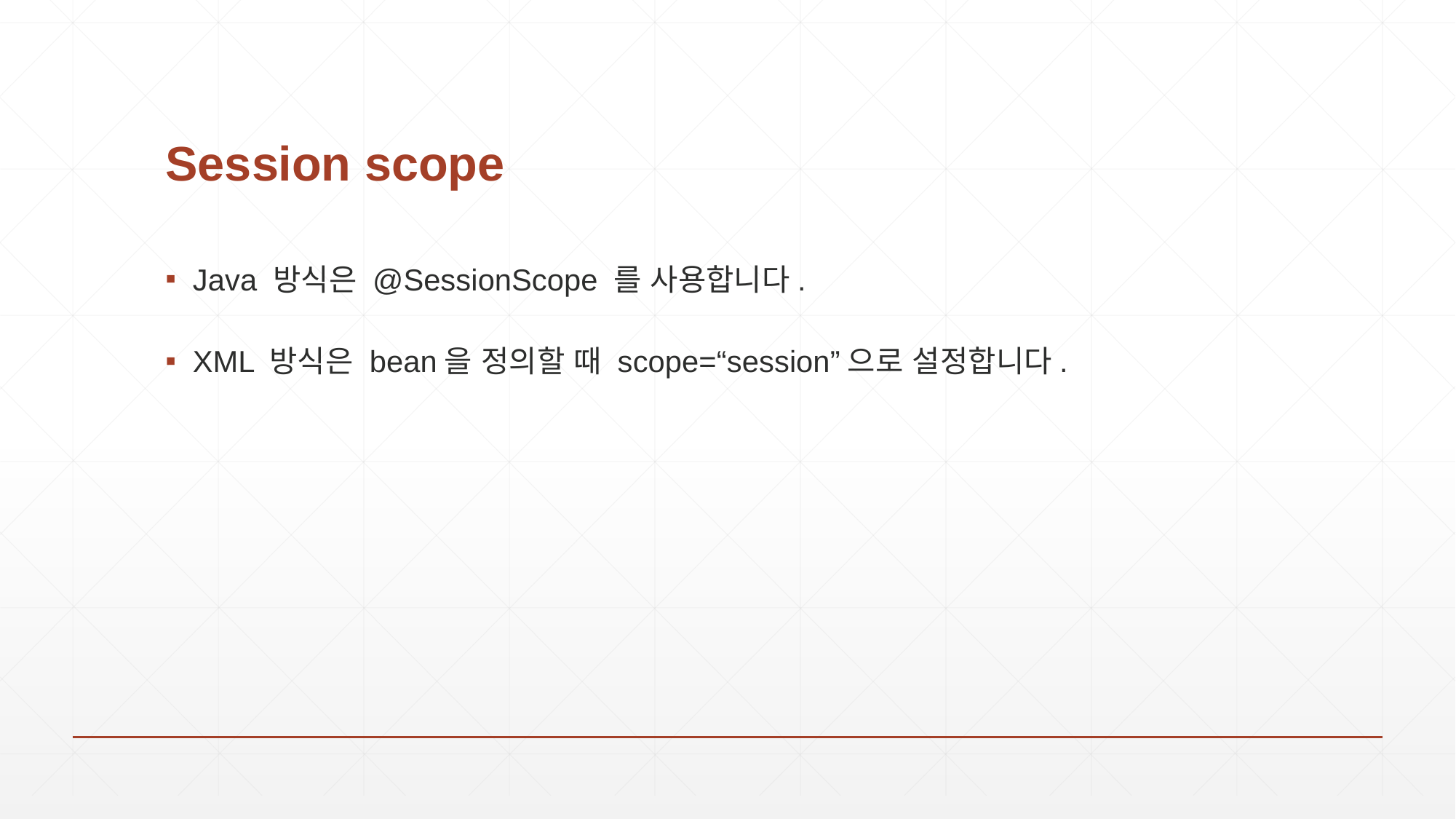

# Session scope
Java 방식은 @SessionScope 를 사용합니다.
XML 방식은 bean을 정의할 때 scope=“session”으로 설정합니다.